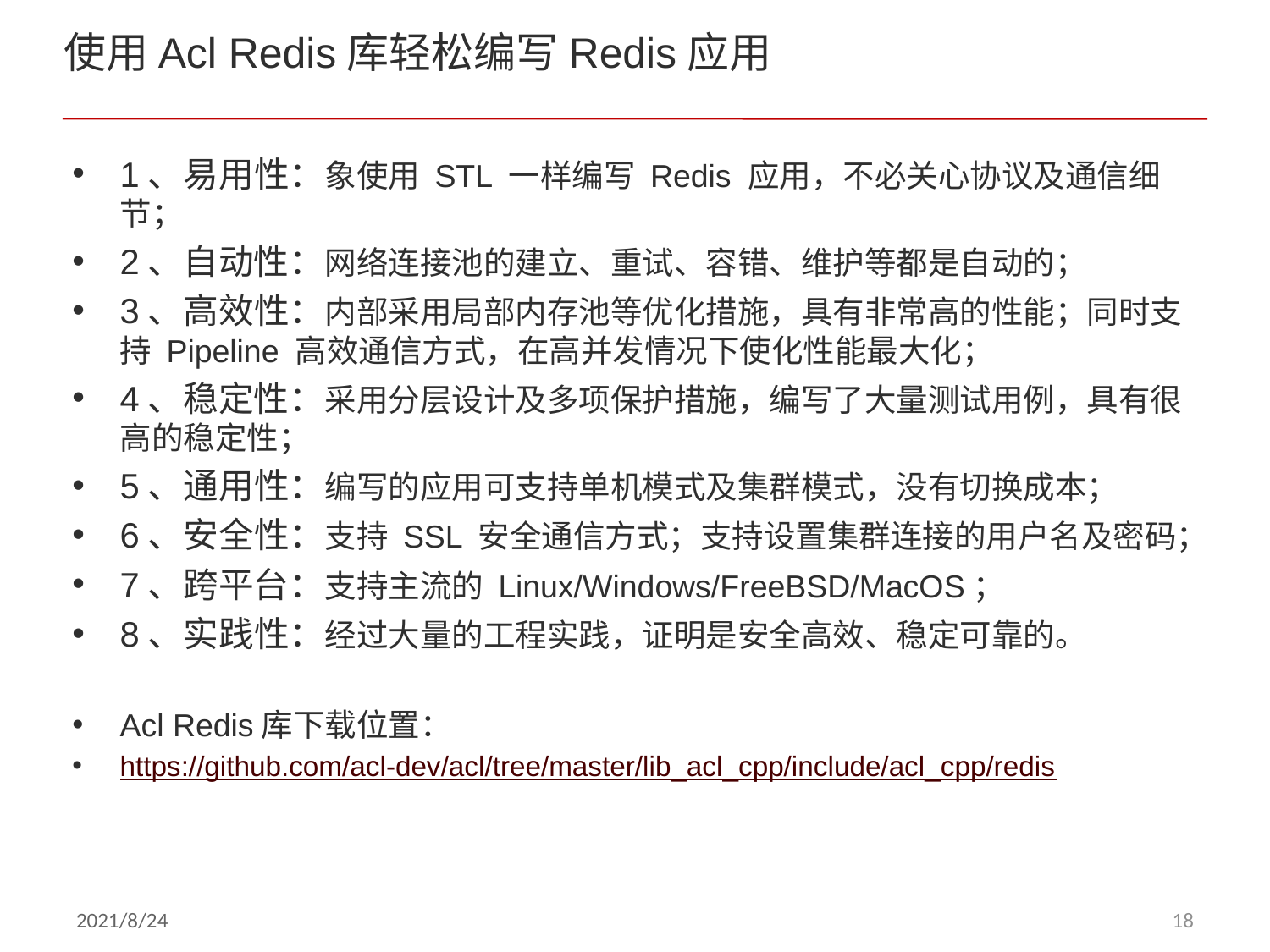

# 使用Acl Redis库轻松编写Redis应用
1、易用性：象使用 STL 一样编写 Redis 应用，不必关心协议及通信细节；
2、自动性：网络连接池的建立、重试、容错、维护等都是自动的；
3、高效性：内部采用局部内存池等优化措施，具有非常高的性能；同时支持 Pipeline 高效通信方式，在高并发情况下使化性能最大化；
4、稳定性：采用分层设计及多项保护措施，编写了大量测试用例，具有很高的稳定性；
5、通用性：编写的应用可支持单机模式及集群模式，没有切换成本；
6、安全性：支持 SSL 安全通信方式；支持设置集群连接的用户名及密码；
7、跨平台：支持主流的 Linux/Windows/FreeBSD/MacOS；
8、实践性：经过大量的工程实践，证明是安全高效、稳定可靠的。

Acl Redis库下载位置：
https://github.com/acl-dev/acl/tree/master/lib_acl_cpp/include/acl_cpp/redis